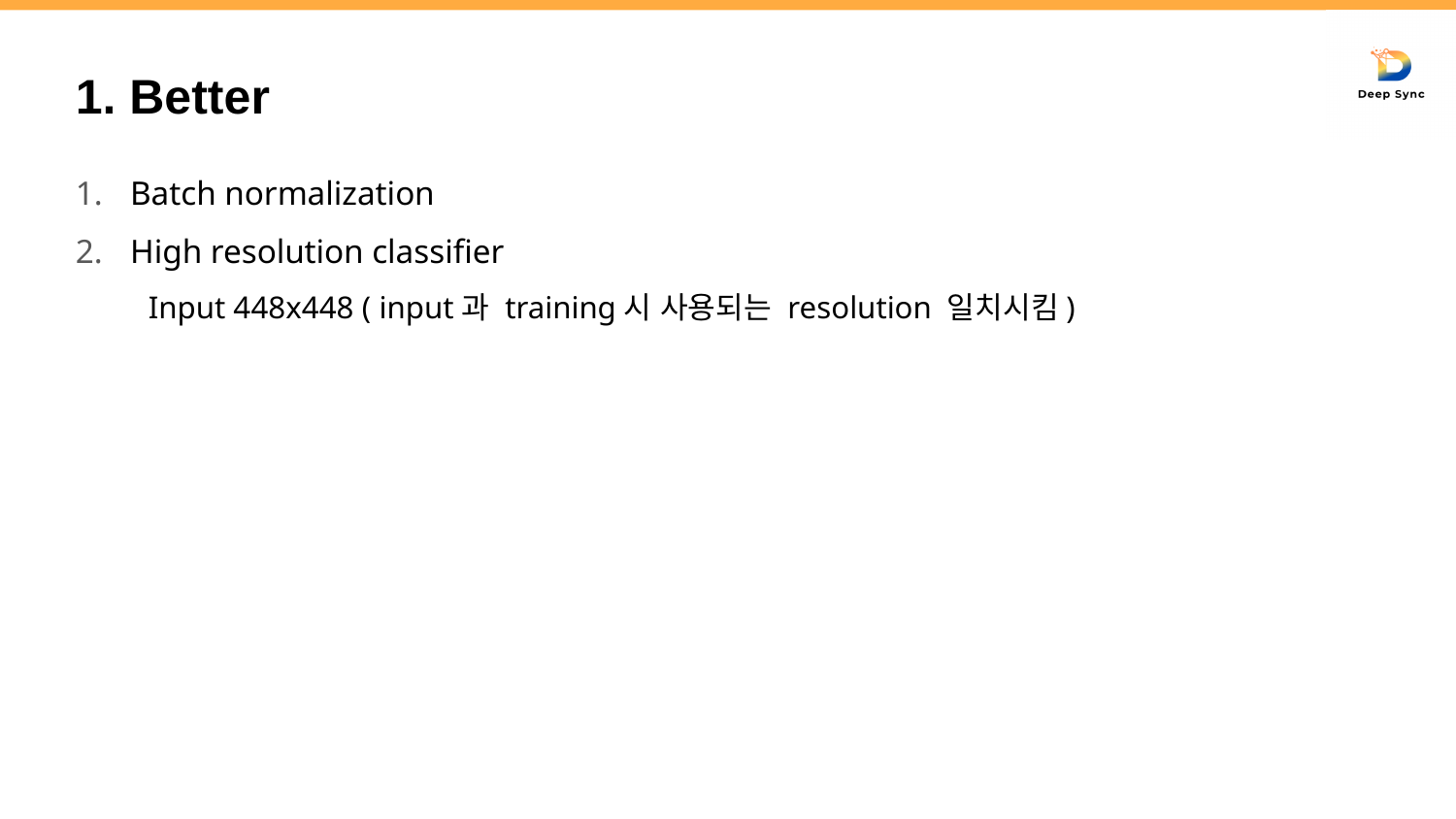

# 1. Better
Batch normalization
High resolution classifier
Input 448x448 ( input과 training시 사용되는 resolution 일치시킴)